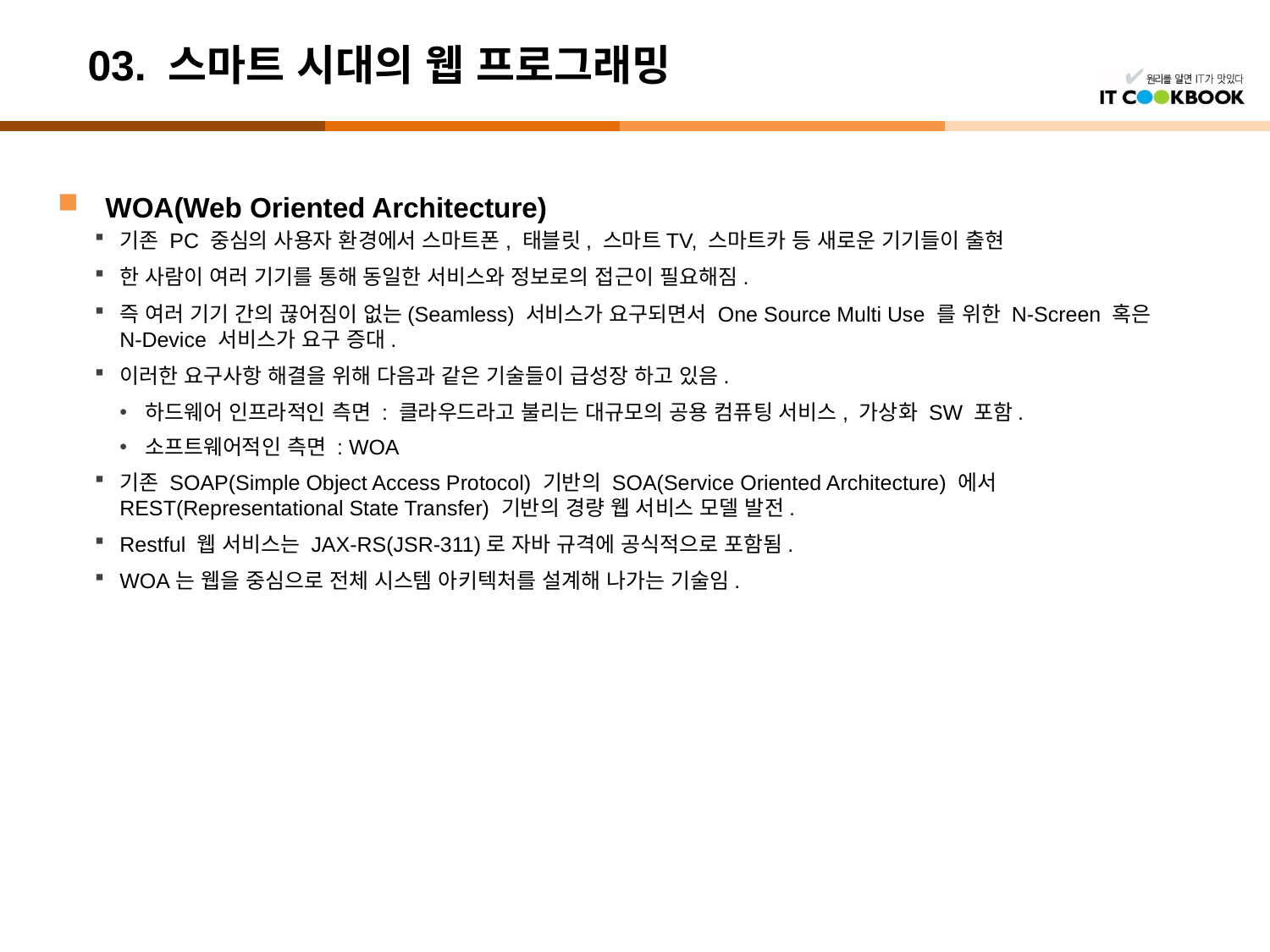

# 03. 스마트 시대의 웹 프로그래밍
WOA(Web Oriented Architecture)
기존 PC 중심의 사용자 환경에서 스마트폰, 태블릿, 스마트TV, 스마트카 등 새로운 기기들이 출현
한 사람이 여러 기기를 통해 동일한 서비스와 정보로의 접근이 필요해짐.
즉 여러 기기 간의 끊어짐이 없는(Seamless) 서비스가 요구되면서 One Source Multi Use 를 위한 N-Screen 혹은 N-Device 서비스가 요구 증대.
이러한 요구사항 해결을 위해 다음과 같은 기술들이 급성장 하고 있음.
하드웨어 인프라적인 측면 : 클라우드라고 불리는 대규모의 공용 컴퓨팅 서비스, 가상화 SW 포함.
소프트웨어적인 측면 : WOA
기존 SOAP(Simple Object Access Protocol) 기반의 SOA(Service Oriented Architecture) 에서 REST(Representational State Transfer) 기반의 경량 웹 서비스 모델 발전.
Restful 웹 서비스는 JAX-RS(JSR-311)로 자바 규격에 공식적으로 포함됨.
WOA는 웹을 중심으로 전체 시스템 아키텍처를 설계해 나가는 기술임.